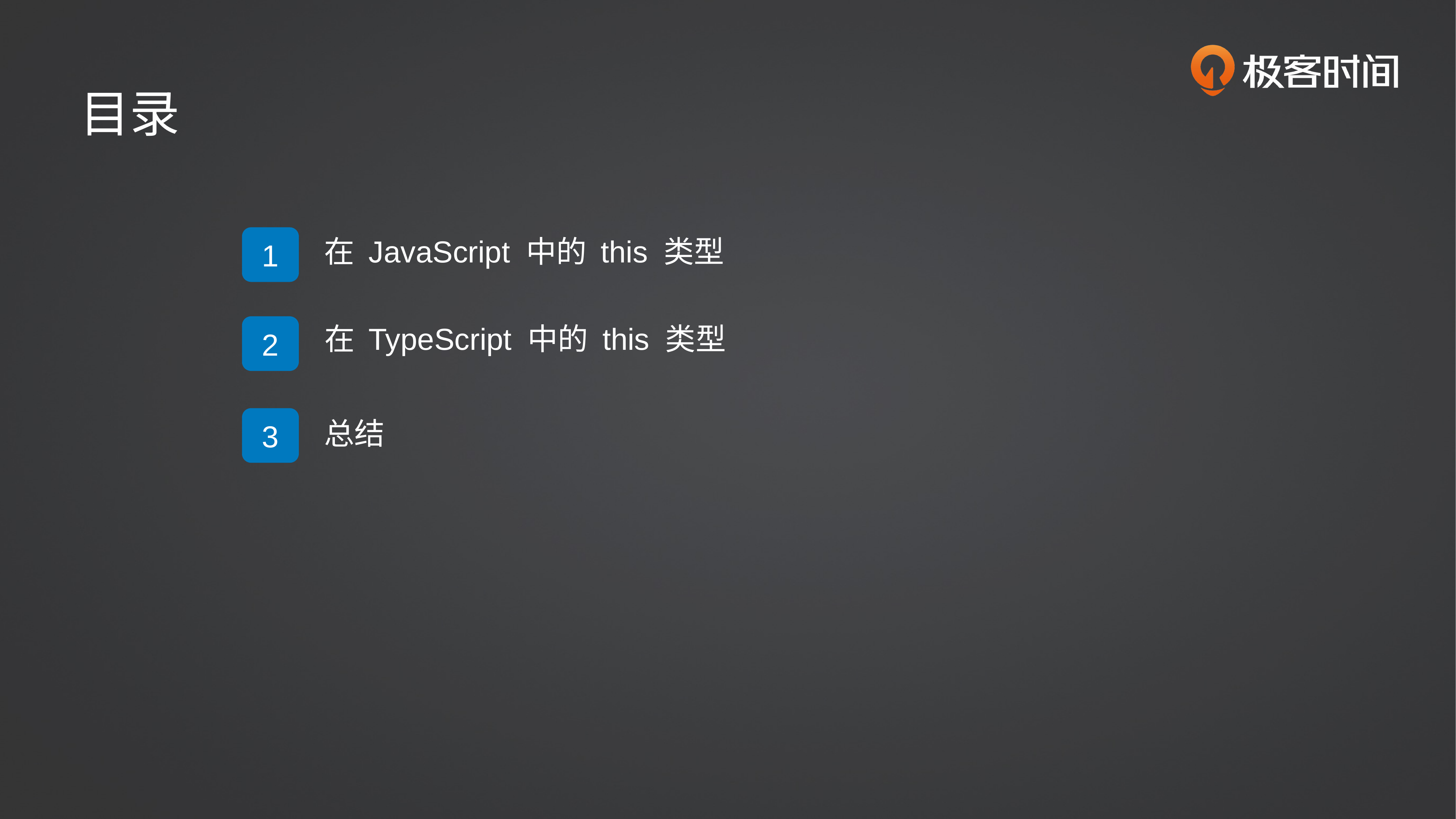

目录

1
在 JavaScript 中的 this 类型

2
在 TypeScript 中的 this 类型

3
总结